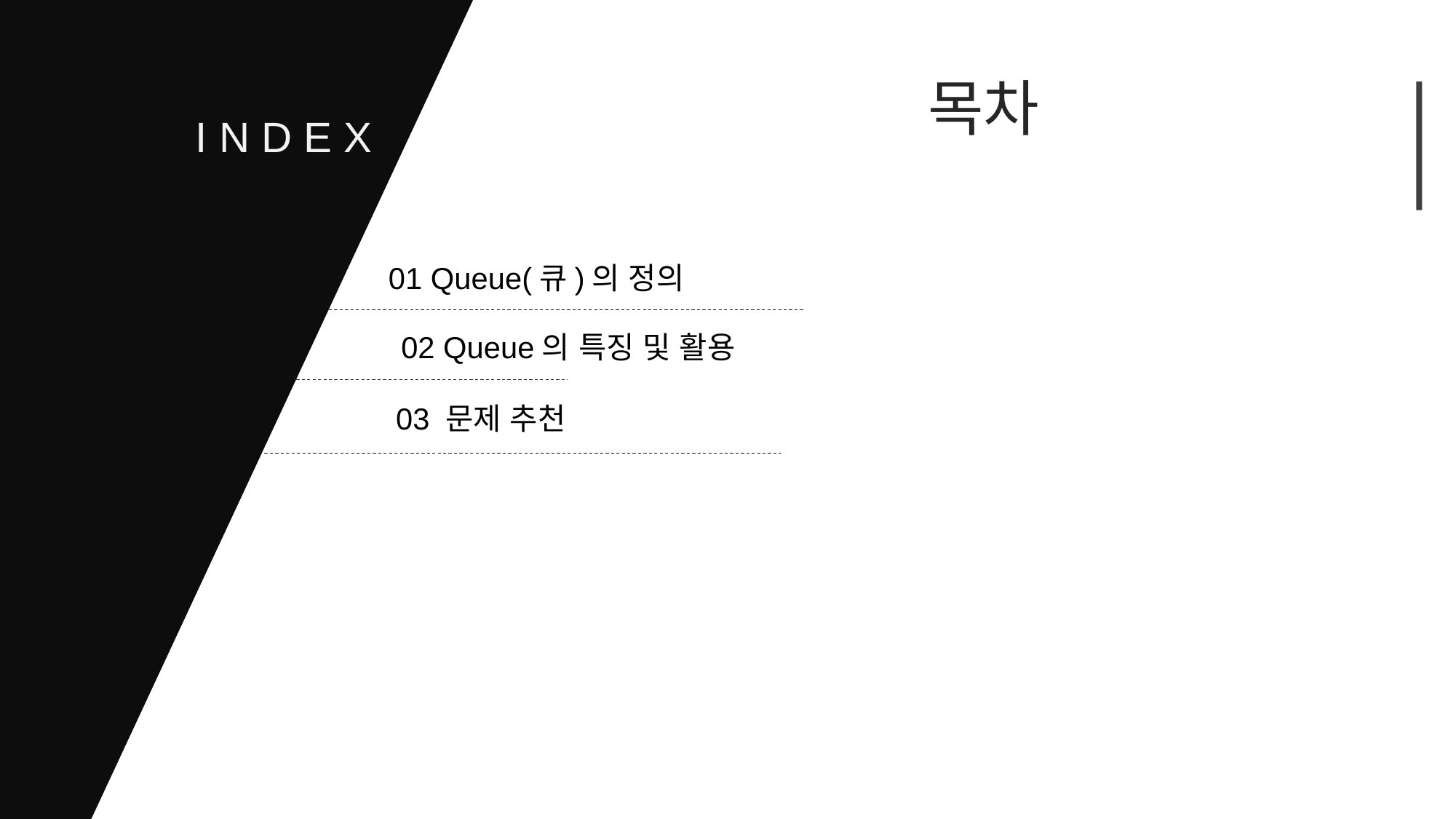

목차

I N D E X
01 Queue(큐)의 정의
02 Queue의 특징 및 활용
03 문제 추천